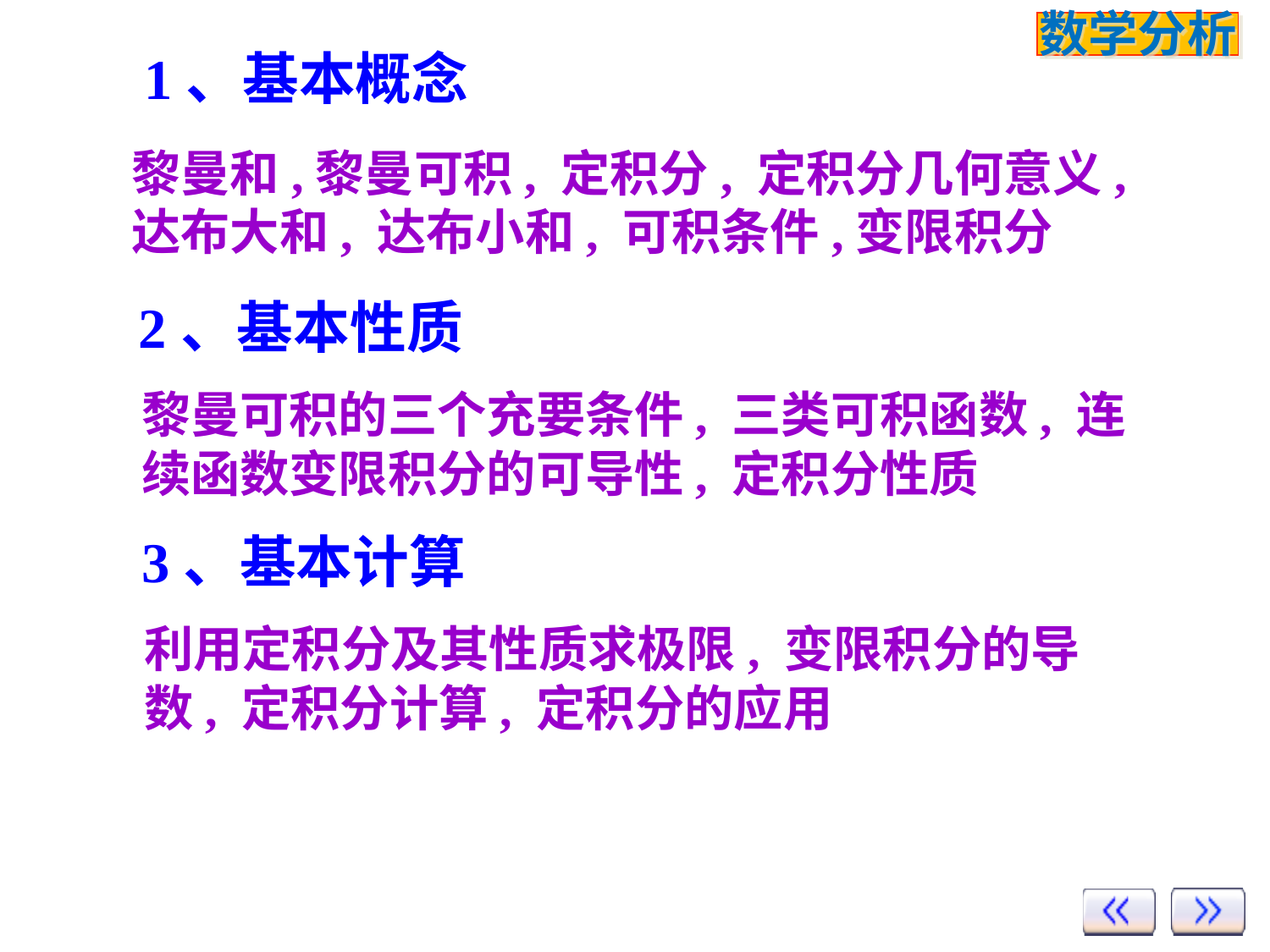

1、基本概念
黎曼和,黎曼可积, 定积分, 定积分几何意义, 达布大和, 达布小和, 可积条件,变限积分
2、基本性质
黎曼可积的三个充要条件, 三类可积函数, 连续函数变限积分的可导性, 定积分性质
3、基本计算
利用定积分及其性质求极限, 变限积分的导数, 定积分计算, 定积分的应用